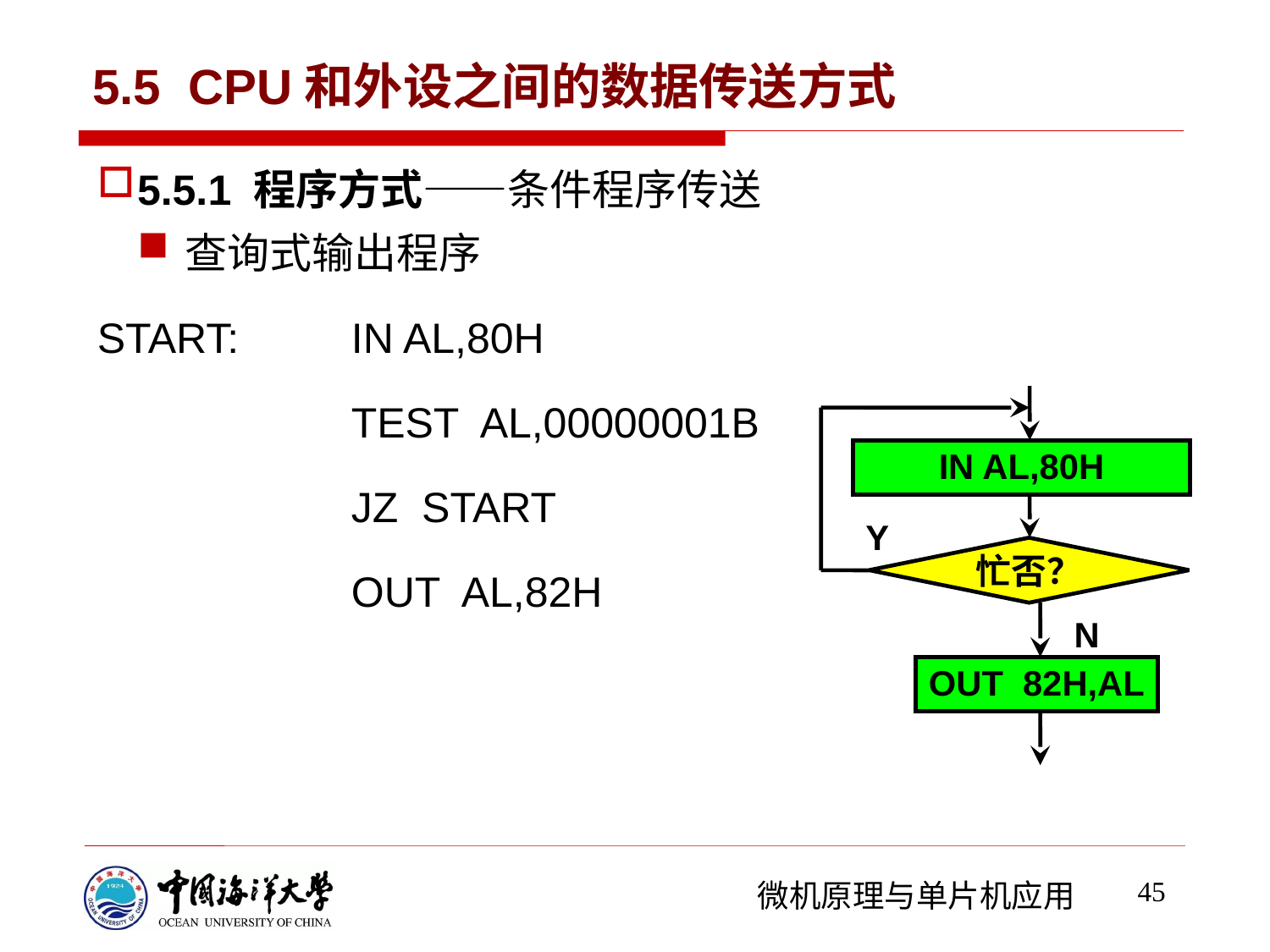

# 5.5  CPU和外设之间的数据传送方式
5.5.1 程序方式——条件程序传送
查询式输出程序
START: 	IN AL,80H
		TEST  AL,00000001B
		JZ  START
		OUT  AL,82H

IN AL,80H

Y
忙否？

N
OUT  82H,AL

45